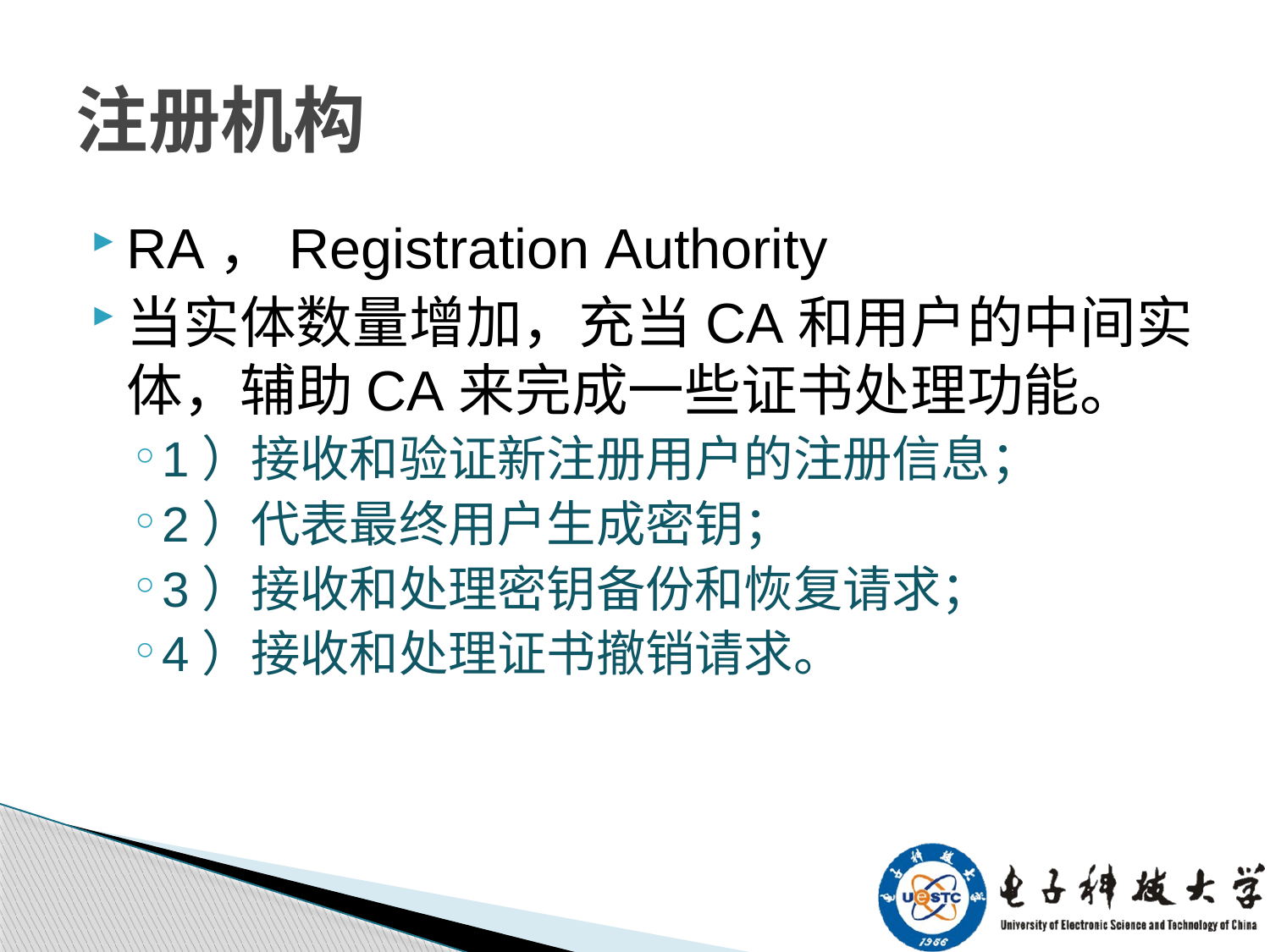

# 注册机构
RA，Registration Authority
当实体数量增加，充当CA和用户的中间实体，辅助CA来完成一些证书处理功能。
1）接收和验证新注册用户的注册信息；
2）代表最终用户生成密钥；
3）接收和处理密钥备份和恢复请求；
4）接收和处理证书撤销请求。